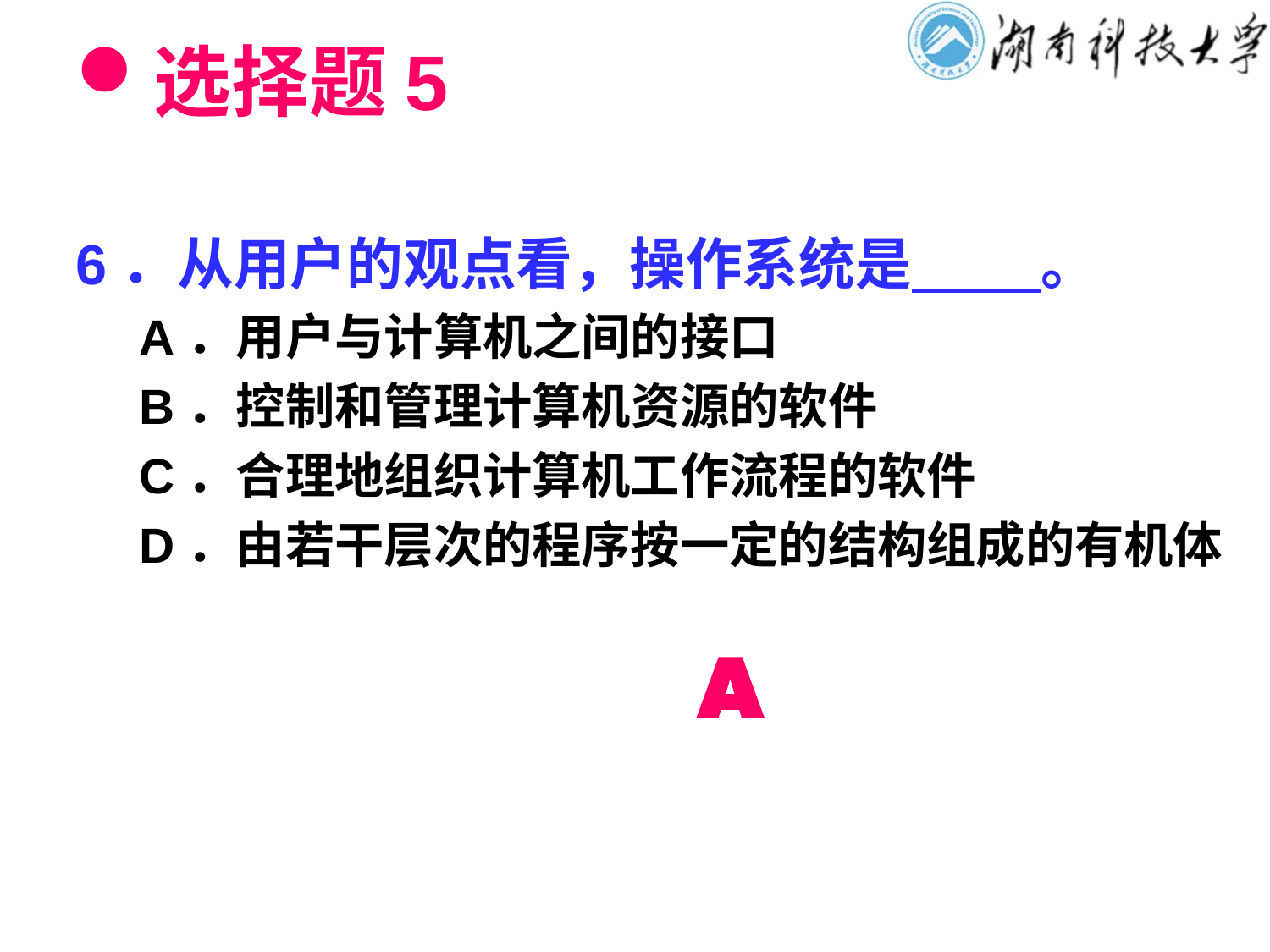

# 选择题5
6．从用户的观点看，操作系统是          。
A．用户与计算机之间的接口
B．控制和管理计算机资源的软件
C．合理地组织计算机工作流程的软件
D．由若干层次的程序按一定的结构组成的有机体
A